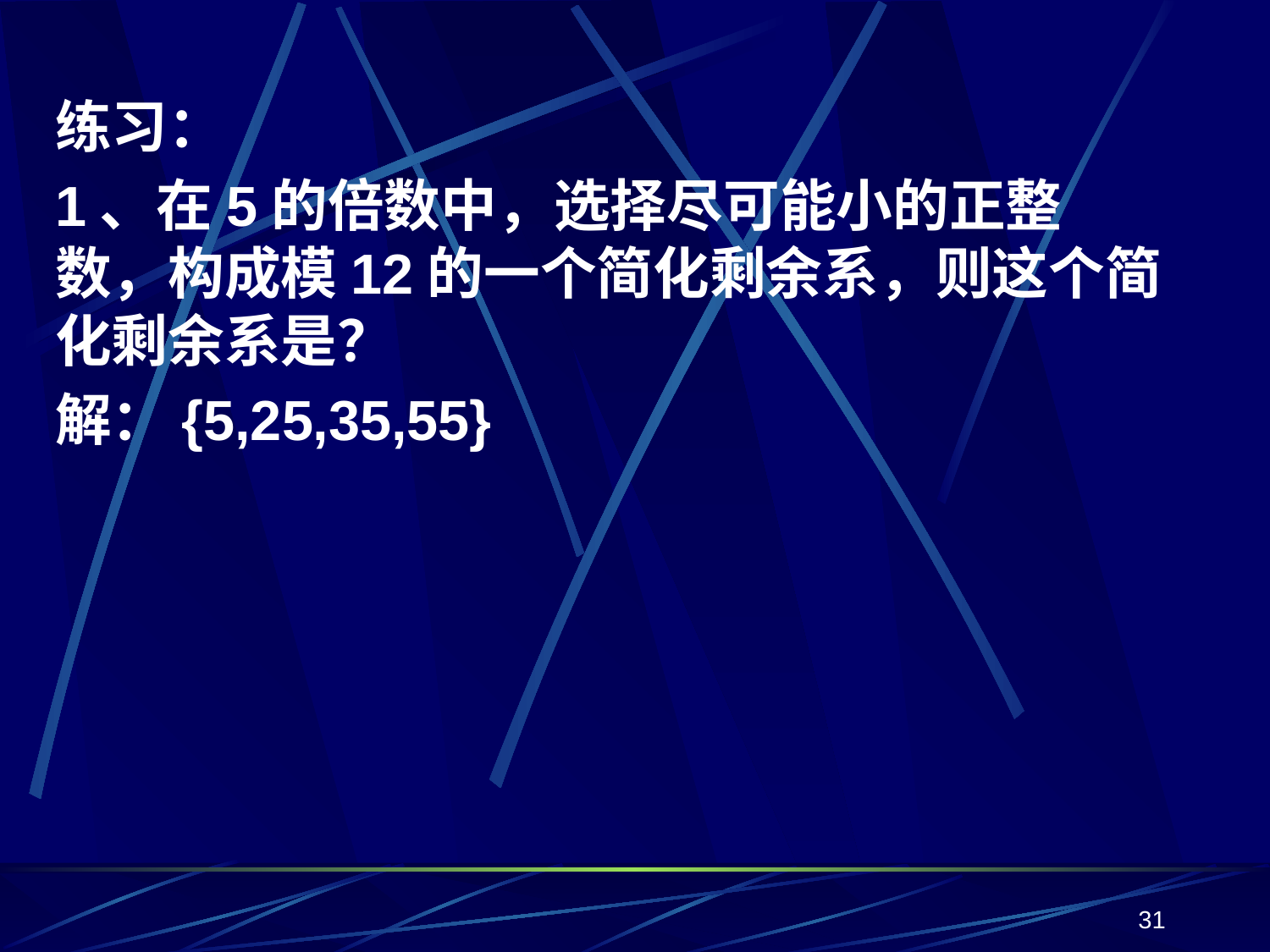

练习：
1、在5的倍数中，选择尽可能小的正整数，构成模12的一个简化剩余系，则这个简化剩余系是？
解：{5,25,35,55}
31